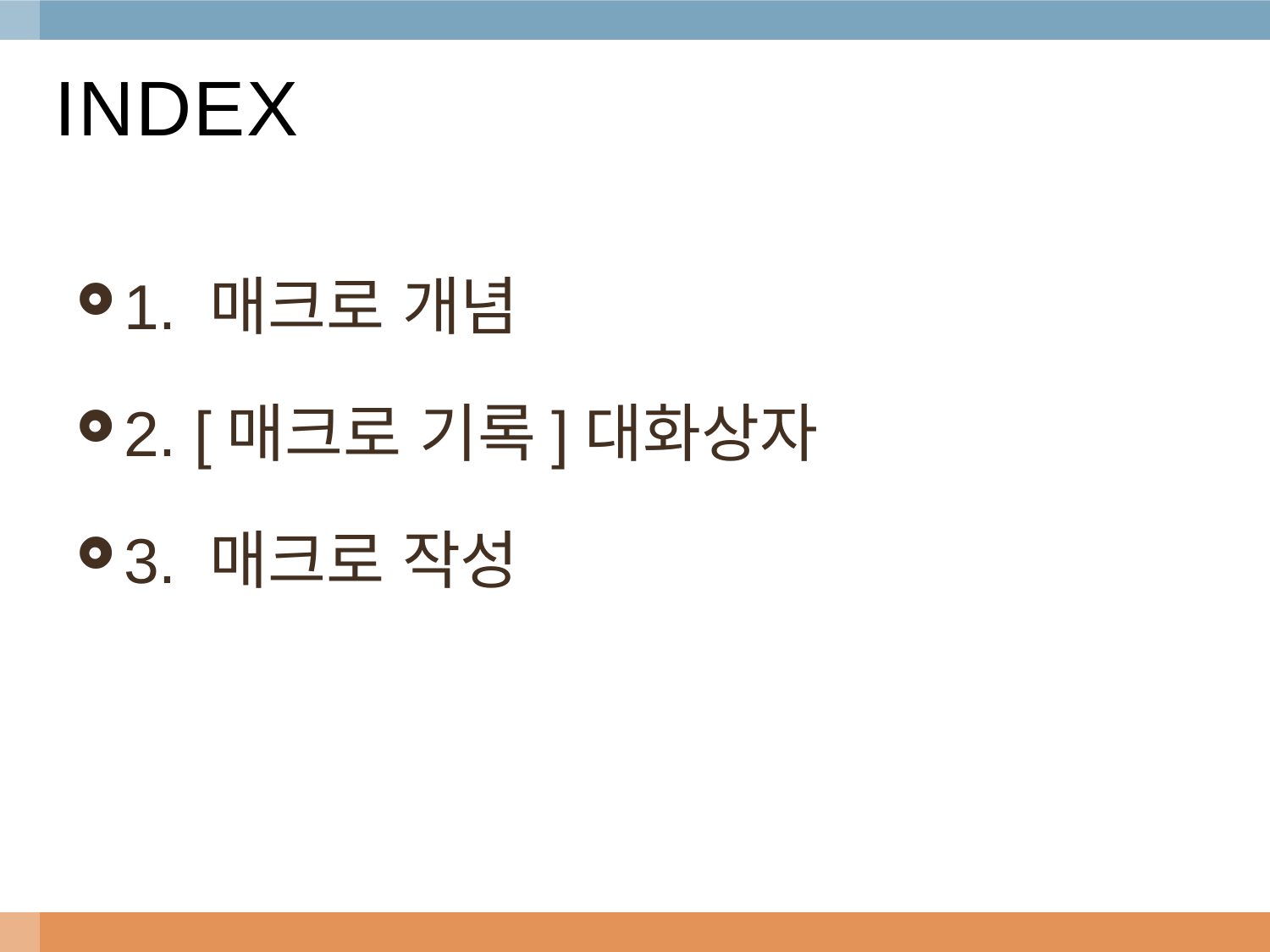

# INDEX
1. 매크로 개념
2. [매크로 기록]대화상자
3. 매크로 작성